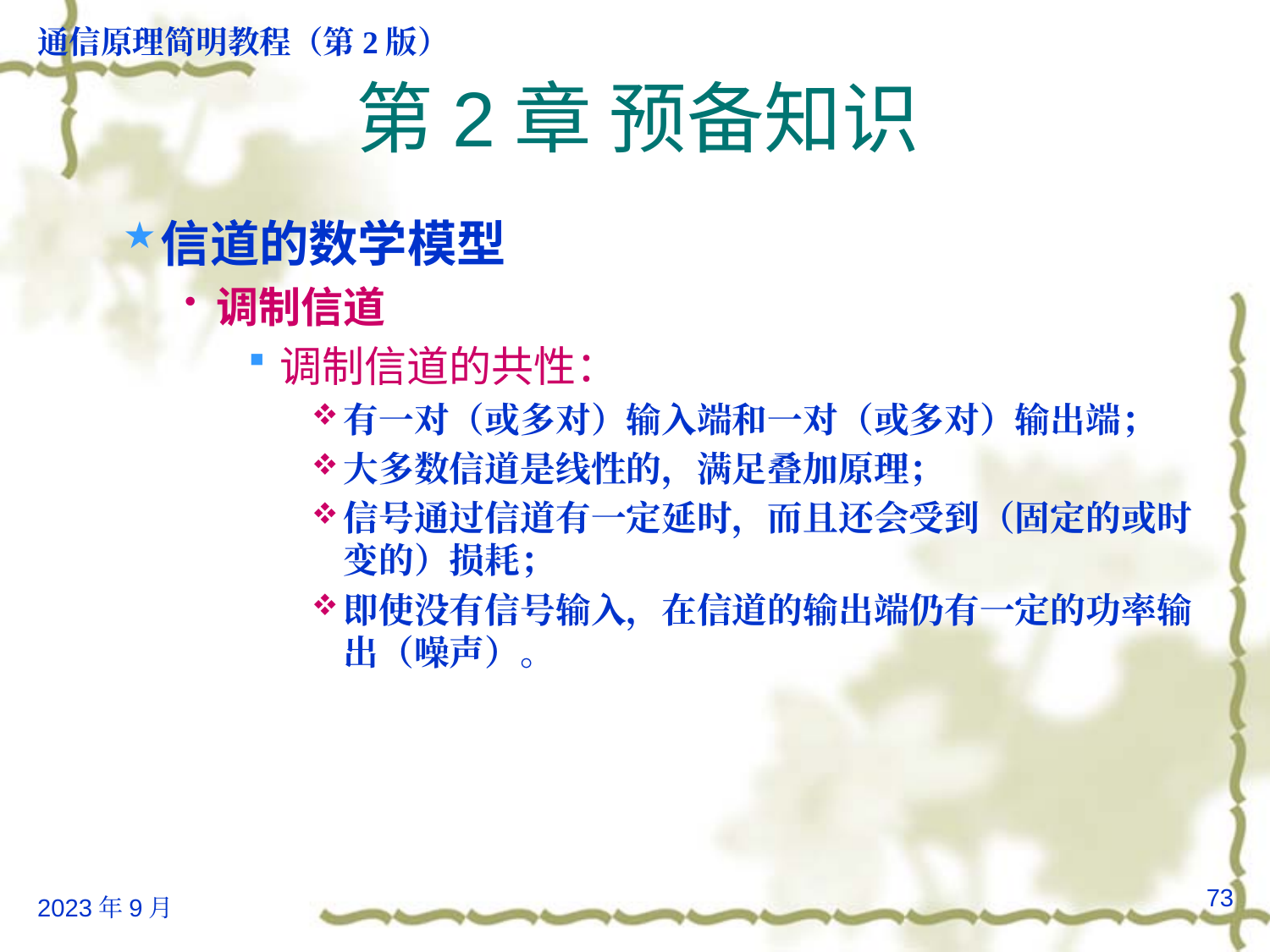

# 第2章 预备知识
信道的数学模型
调制信道
调制信道的共性：
有一对（或多对）输入端和一对（或多对）输出端；
大多数信道是线性的，满足叠加原理；
信号通过信道有一定延时，而且还会受到（固定的或时变的）损耗；
即使没有信号输入，在信道的输出端仍有一定的功率输出（噪声）。

73